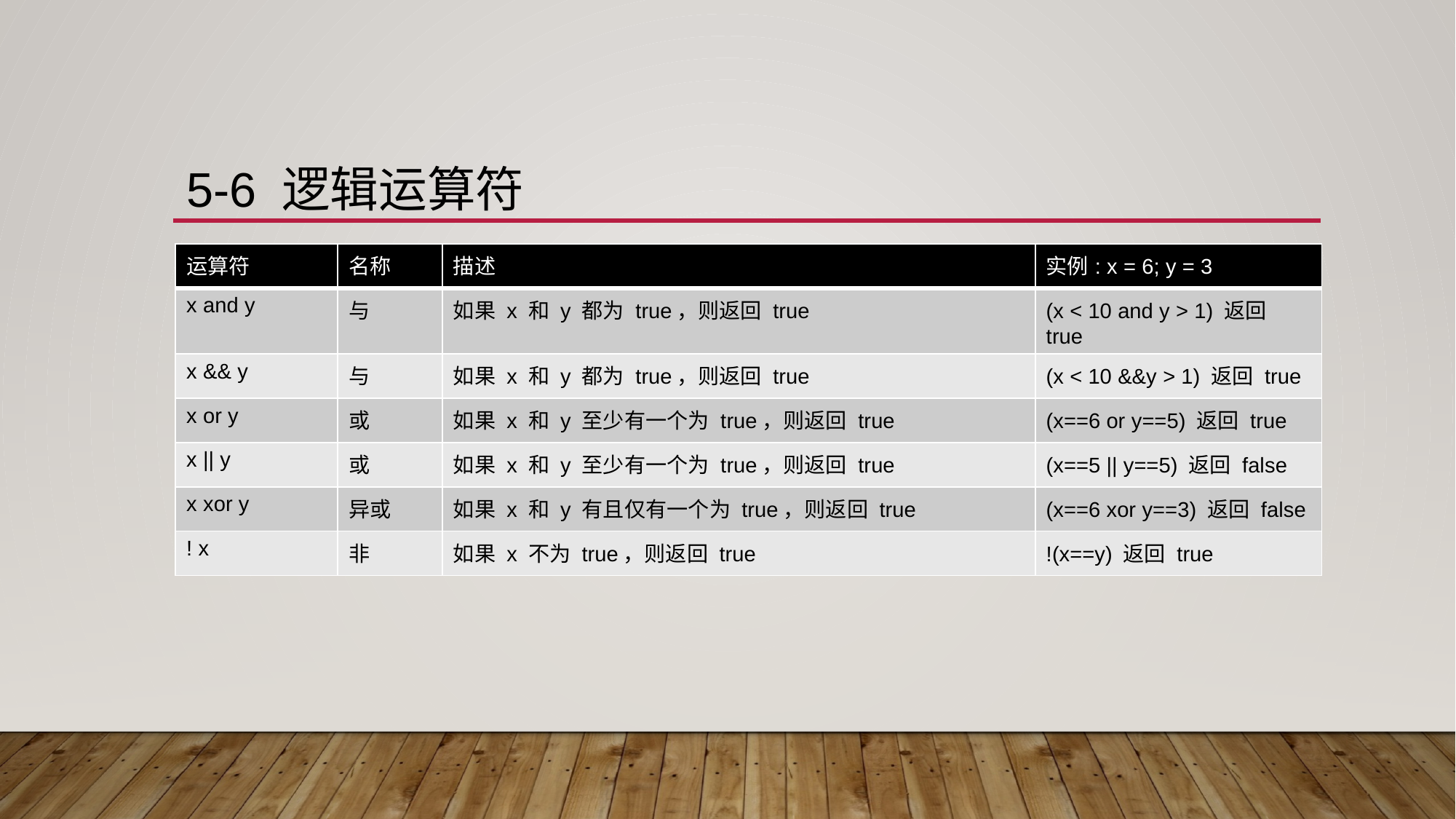

# 5-6 逻辑运算符
| 运算符 | 名称 | 描述 | 实例: x = 6; y = 3 |
| --- | --- | --- | --- |
| x and y | 与 | 如果 x 和 y 都为 true，则返回 true | (x < 10 and y > 1) 返回 true |
| x && y | 与 | 如果 x 和 y 都为 true，则返回 true | (x < 10 &&y > 1) 返回 true |
| x or y | 或 | 如果 x 和 y 至少有一个为 true，则返回 true | (x==6 or y==5) 返回 true |
| x || y | 或 | 如果 x 和 y 至少有一个为 true，则返回 true | (x==5 || y==5) 返回 false |
| x xor y | 异或 | 如果 x 和 y 有且仅有一个为 true，则返回 true | (x==6 xor y==3) 返回 false |
| ! x | 非 | 如果 x 不为 true，则返回 true | !(x==y) 返回 true |